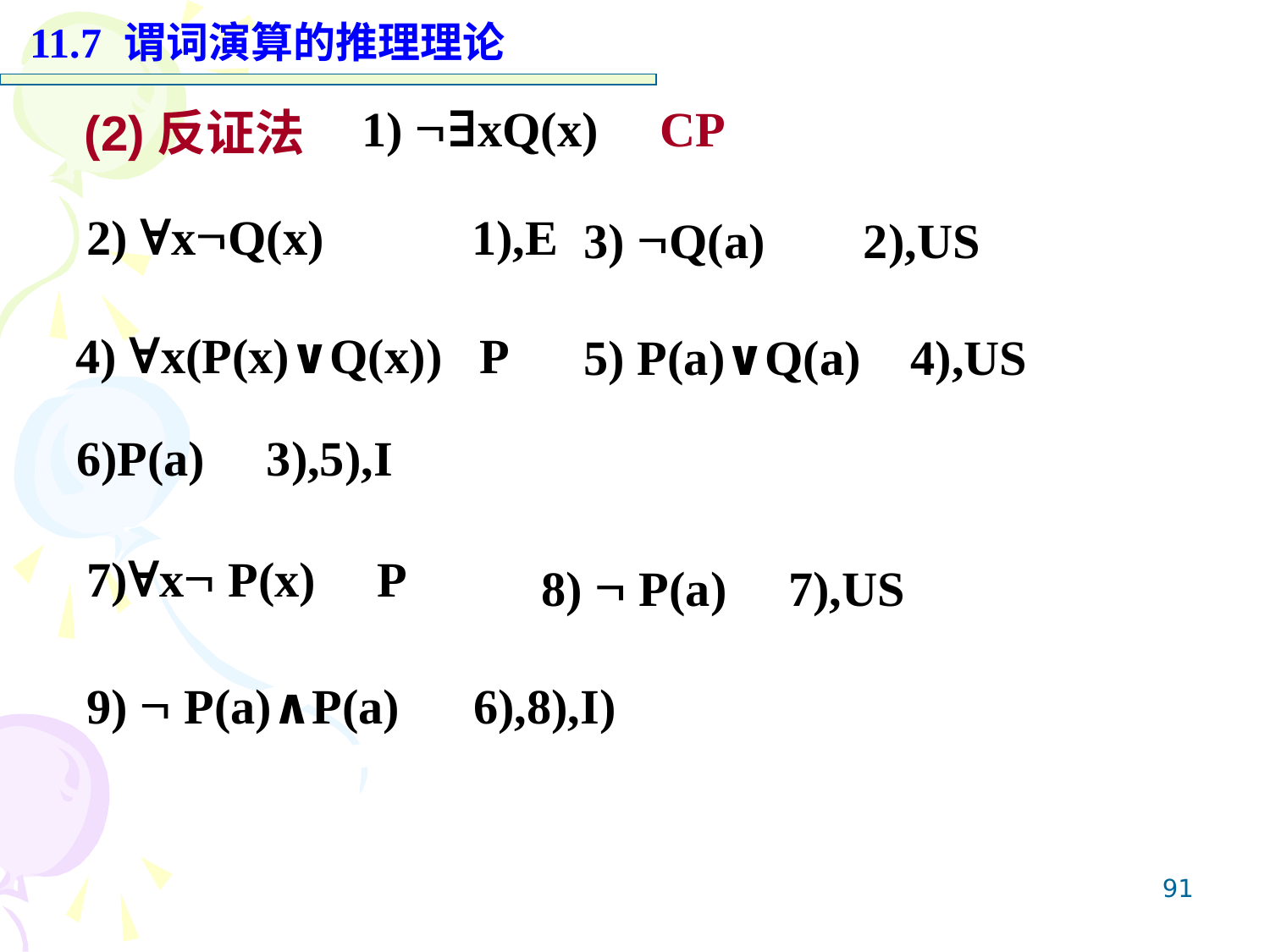

11.7 谓词演算的推理理论

1) ¬∃xQ(x)     CP
(2)反证法
2) ∀x¬Q(x)            1),E
3) ¬Q(a)        2),US
4) ∀x(P(x)∨Q(x))   P
5) P(a)∨Q(a)    4),US
6)P(a)     3),5),I
7)∀x¬ P(x)     P
8) ¬ P(a)     7),US
9) ¬ P(a)∧P(a)      6),8),I)
91